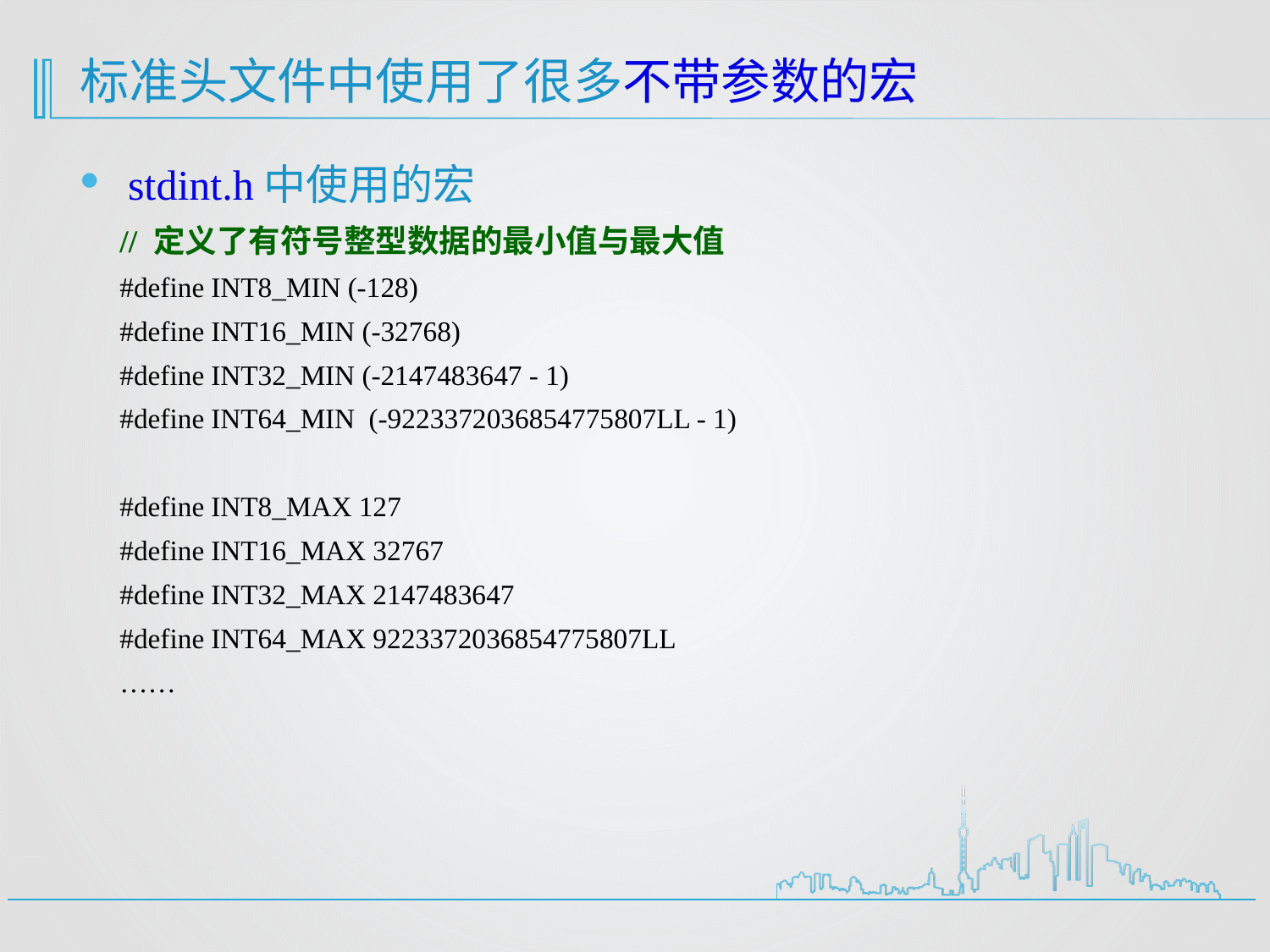

# 标准头文件中使用了很多不带参数的宏
stdint.h中使用的宏
// 定义了有符号整型数据的最小值与最大值
#define INT8_MIN (-128)
#define INT16_MIN (-32768)
#define INT32_MIN (-2147483647 - 1)
#define INT64_MIN  (-9223372036854775807LL - 1)

#define INT8_MAX 127
#define INT16_MAX 32767
#define INT32_MAX 2147483647
#define INT64_MAX 9223372036854775807LL
……